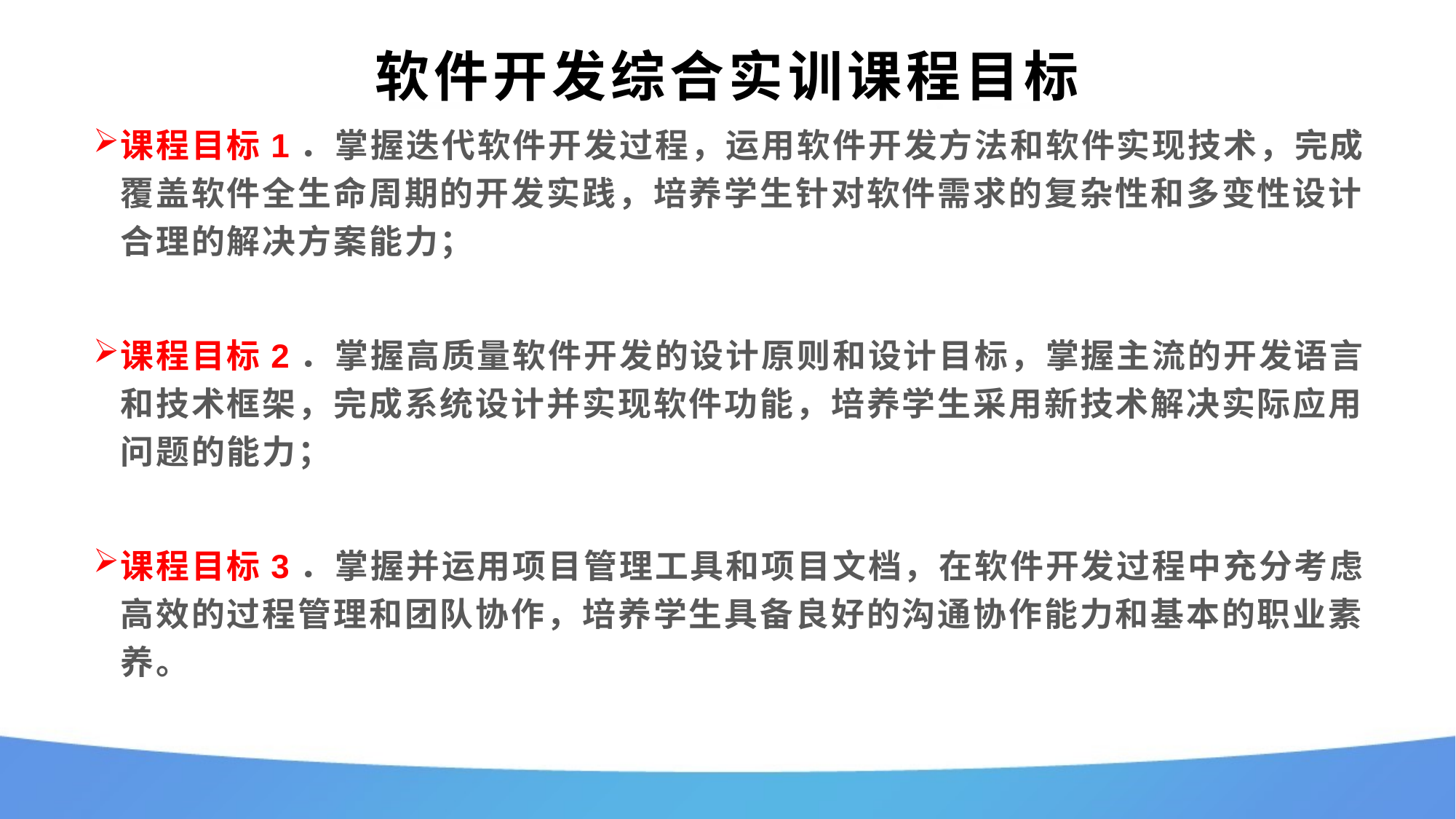

# 软件开发综合实训课程目标
课程目标1．掌握迭代软件开发过程，运用软件开发方法和软件实现技术，完成覆盖软件全生命周期的开发实践，培养学生针对软件需求的复杂性和多变性设计合理的解决方案能力；

课程目标2．掌握高质量软件开发的设计原则和设计目标，掌握主流的开发语言和技术框架，完成系统设计并实现软件功能，培养学生采用新技术解决实际应用问题的能力；

课程目标3．掌握并运用项目管理工具和项目文档，在软件开发过程中充分考虑高效的过程管理和团队协作，培养学生具备良好的沟通协作能力和基本的职业素养。